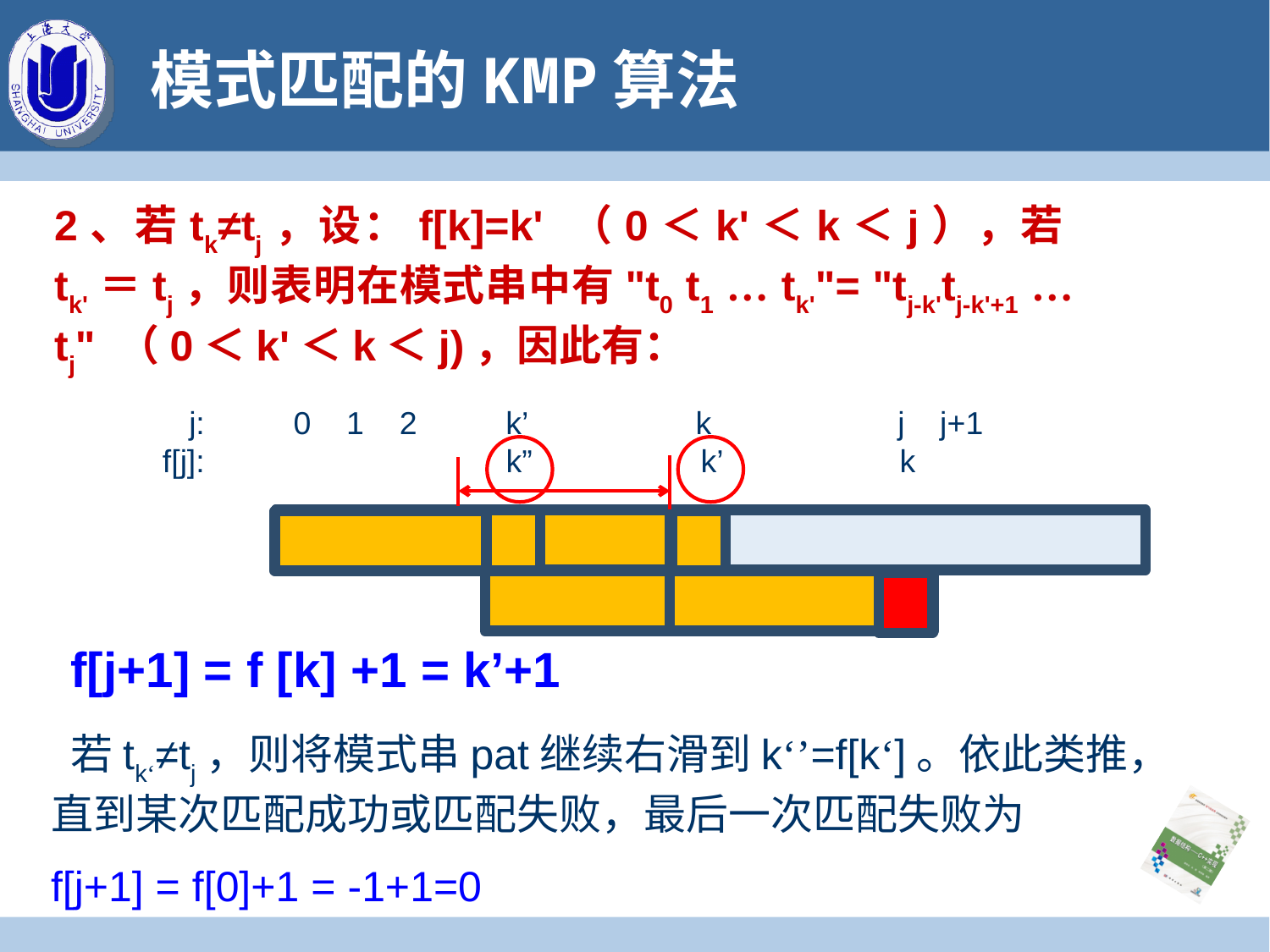

# 模式匹配的KMP算法
2、若tk≠tj，设：f[k]=k' （0＜k'＜k＜j），若tk'＝tj，则表明在模式串中有"t0 t1 … tk'"= "tj-k'tj-k'+1 … tj" （0＜k'＜k＜j)，因此有：

   j:          0    1    2          k’                   k                     j    j+1
f[j]:                                  k”                   k’                    k

f[j+1] = f [k] +1 = k’+1

 若tk‘≠tj，则将模式串pat继续右滑到k‘’=f[k‘]。依此类推，直到某次匹配成功或匹配失败，最后一次匹配失败为
f[j+1] = f[0]+1 = -1+1=0